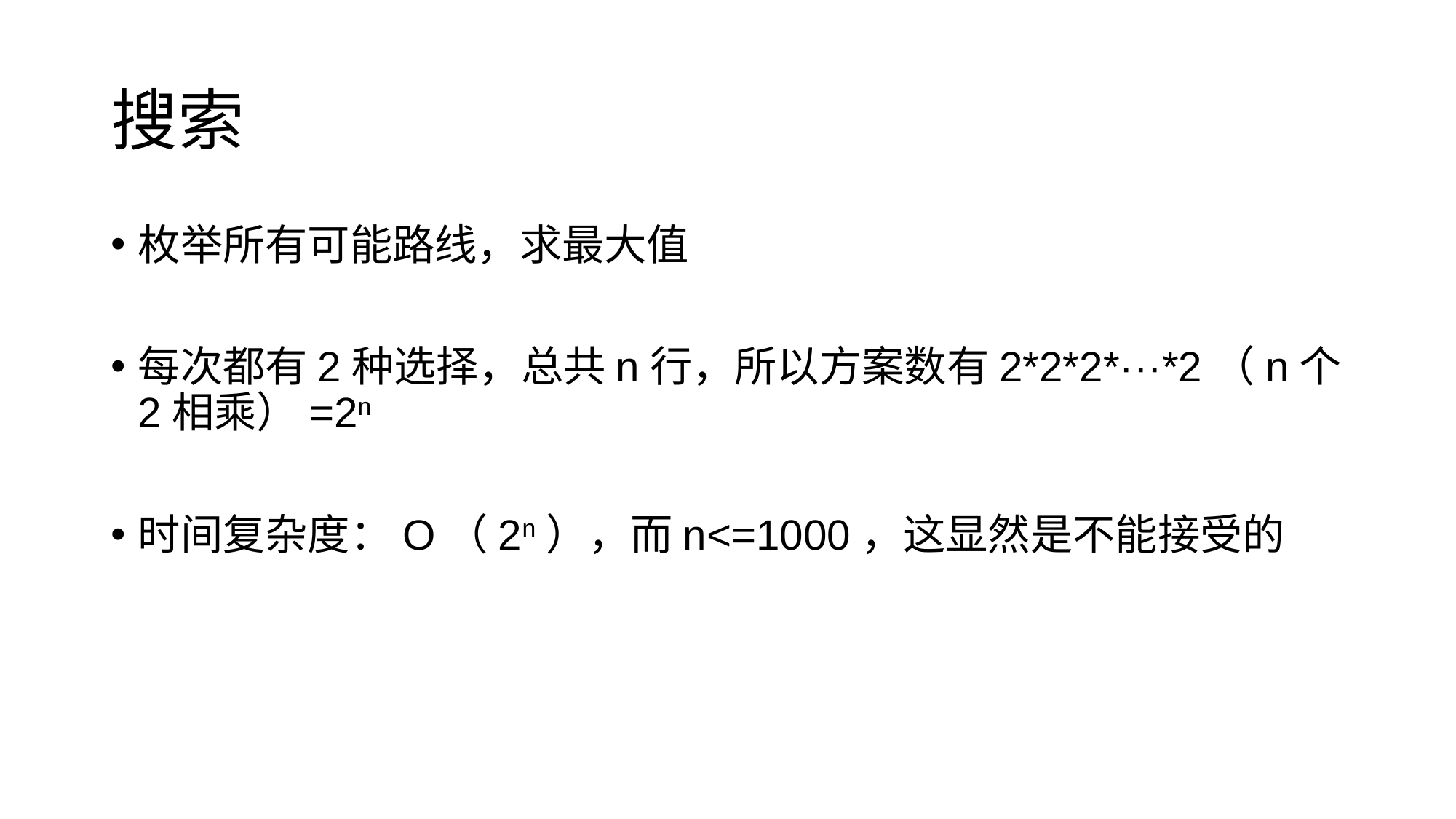

# 搜索
枚举所有可能路线，求最大值

每次都有2种选择，总共n行，所以方案数有2*2*2*···*2（n个2相乘）=2n

时间复杂度：O（2n），而n<=1000，这显然是不能接受的